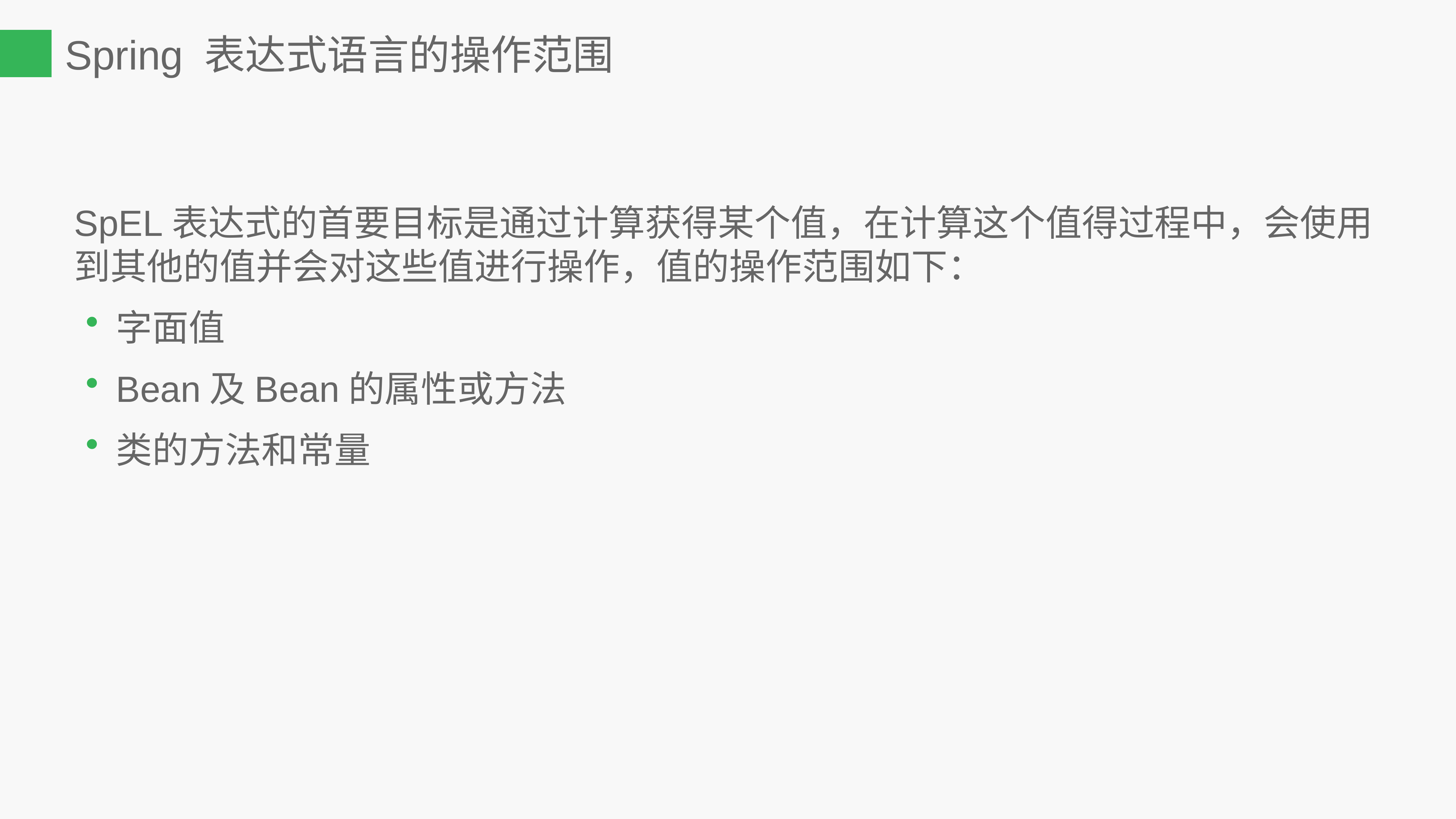

Spring 表达式语言的操作范围

SpEL表达式的首要目标是通过计算获得某个值，在计算这个值得过程中，会使用到其他的值并会对这些值进行操作，值的操作范围如下：
字面值
Bean及Bean的属性或方法
类的方法和常量